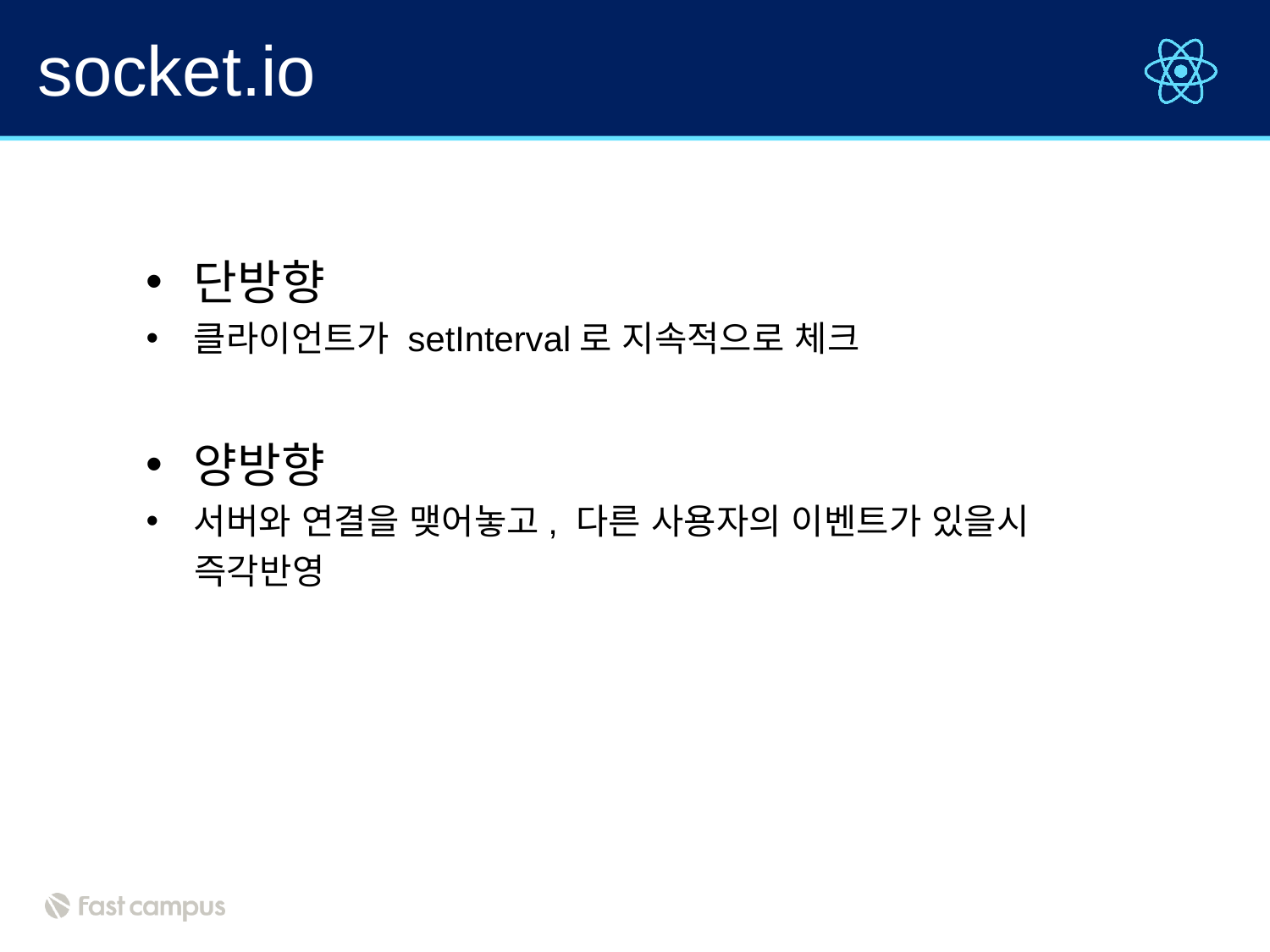

# socket.io
단방향
클라이언트가 setInterval로 지속적으로 체크

양방향
서버와 연결을 맺어놓고, 다른 사용자의 이벤트가 있을시
    즉각반영